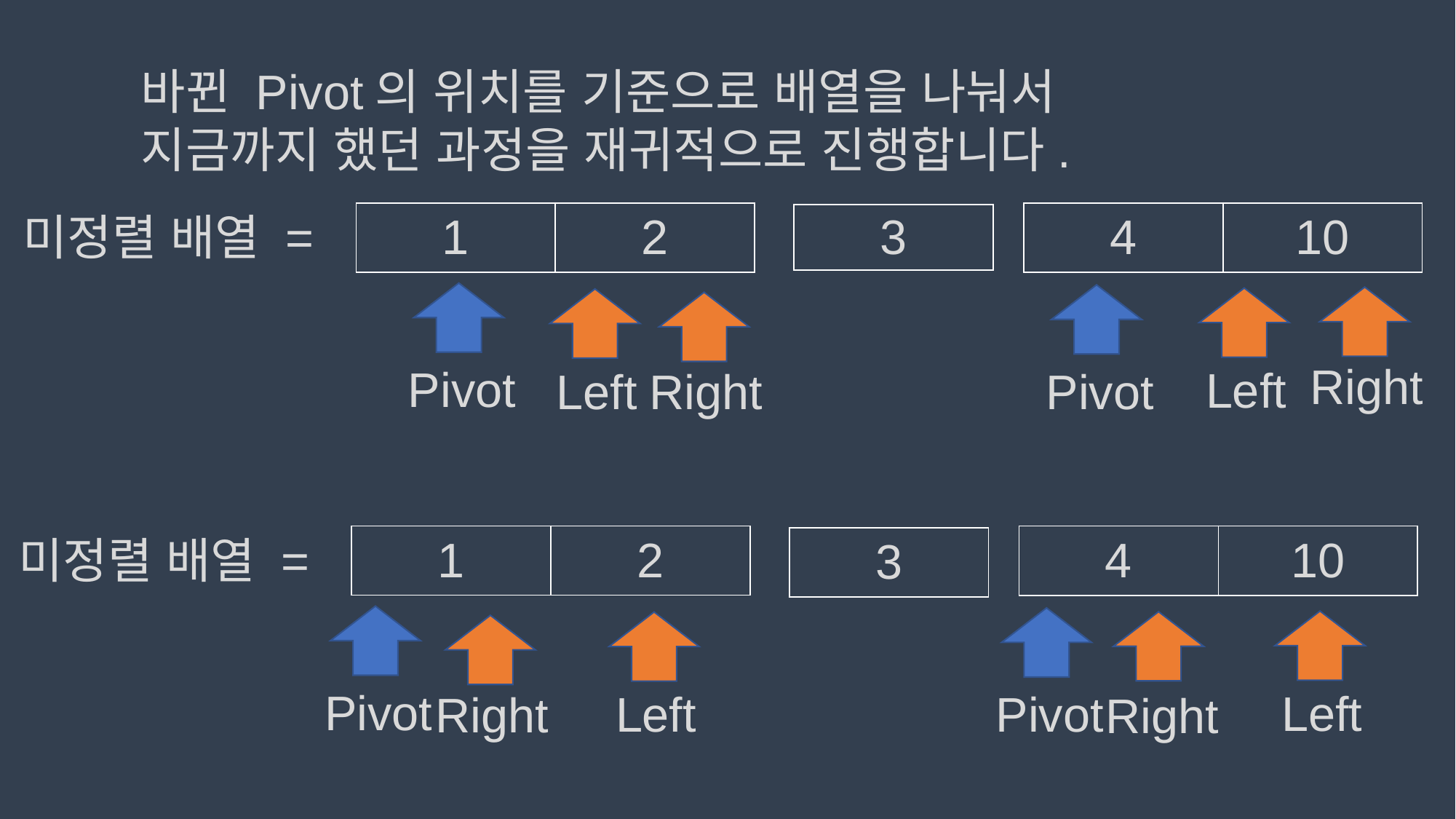

바뀐 Pivot의 위치를 기준으로 배열을 나눠서
지금까지 했던 과정을 재귀적으로 진행합니다.
미정렬 배열 =
| 1 | 2 |
| --- | --- |
| 4 | 10 |
| --- | --- |
| 3 |
| --- |

Right
Pivot
Left
Left
Pivot
Right
미정렬 배열 =
| 1 | 2 |
| --- | --- |
| 4 | 10 |
| --- | --- |
| 3 |
| --- |

Pivot
Left
Left
Pivot
Right
Right